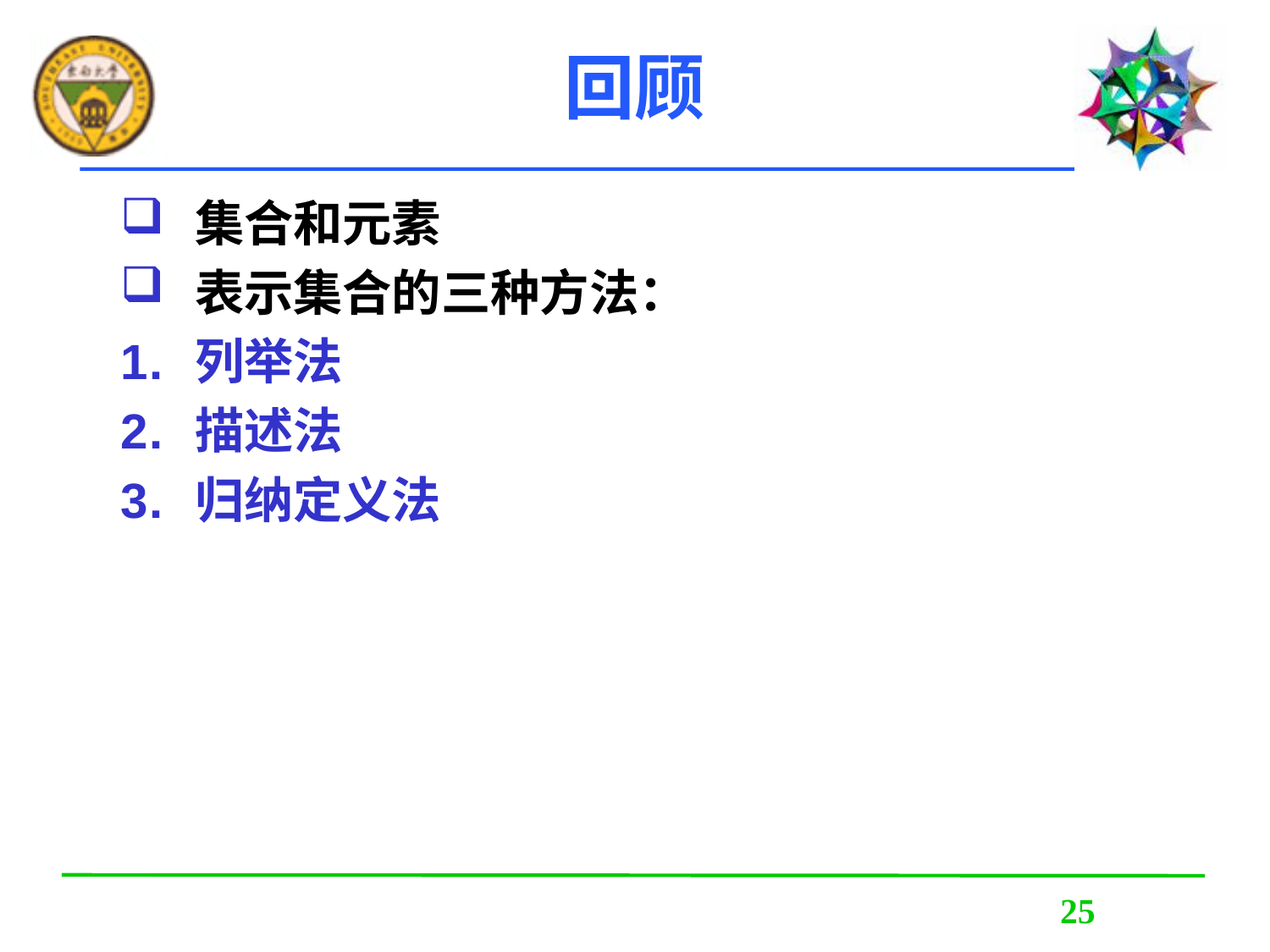

# 回顾
集合和元素
表示集合的三种方法：
列举法
描述法
归纳定义法